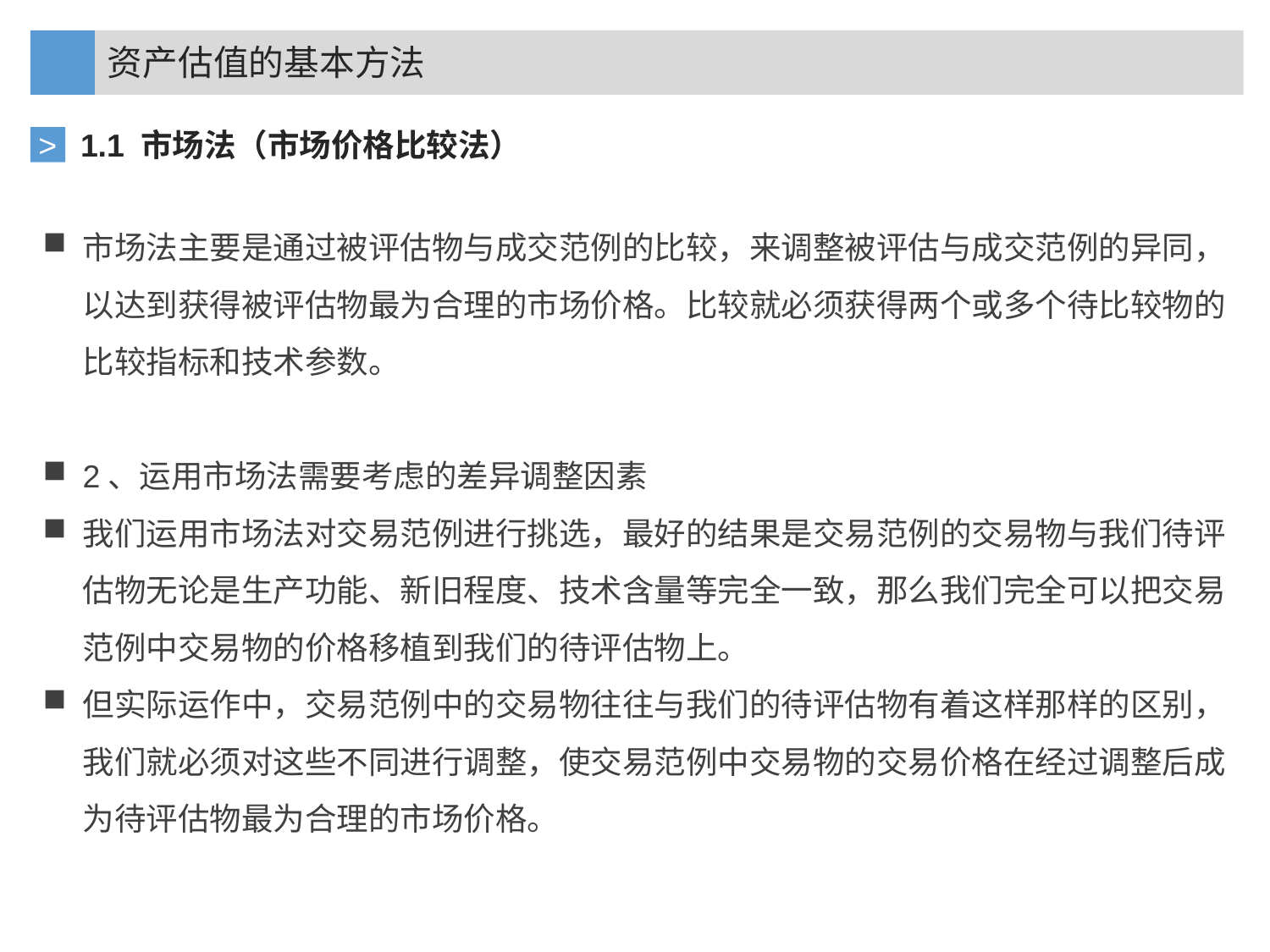

资产估值的基本方法
1.1 市场法（市场价格比较法）
>
市场法主要是通过被评估物与成交范例的比较，来调整被评估与成交范例的异同，以达到获得被评估物最为合理的市场价格。比较就必须获得两个或多个待比较物的比较指标和技术参数。

2、运用市场法需要考虑的差异调整因素
我们运用市场法对交易范例进行挑选，最好的结果是交易范例的交易物与我们待评估物无论是生产功能、新旧程度、技术含量等完全一致，那么我们完全可以把交易范例中交易物的价格移植到我们的待评估物上。
但实际运作中，交易范例中的交易物往往与我们的待评估物有着这样那样的区别，我们就必须对这些不同进行调整，使交易范例中交易物的交易价格在经过调整后成为待评估物最为合理的市场价格。